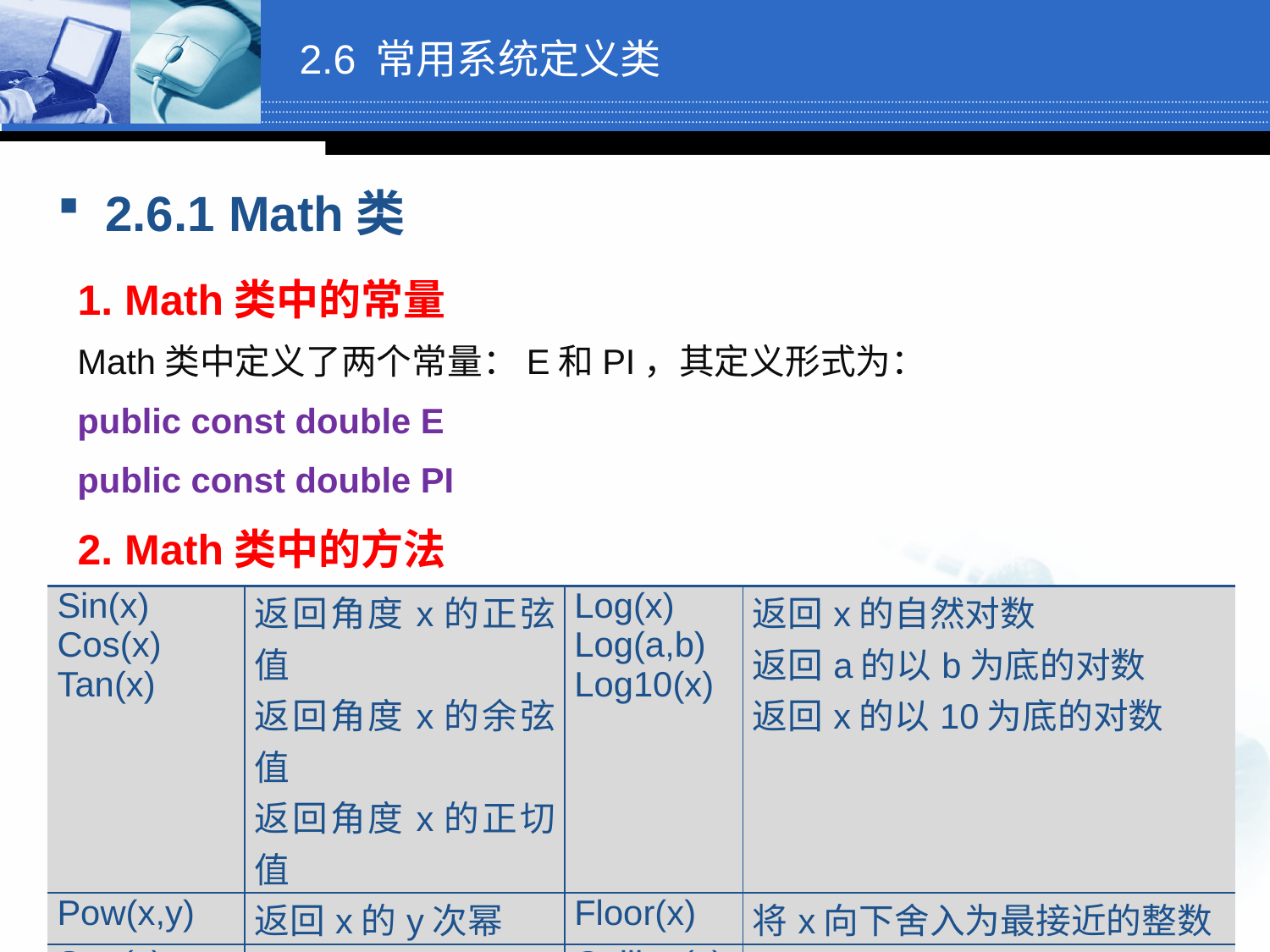

# 2.6 常用系统定义类
2.6.1 Math类
1. Math类中的常量
Math类中定义了两个常量：E和PI，其定义形式为：
public const double E
public const double PI
2. Math类中的方法
| Sin(x) Cos(x) Tan(x) | 返回角度x的正弦值 返回角度x的余弦值 返回角度x的正切值 | Log(x) Log(a,b) Log10(x) | 返回x的自然对数 返回a的以b为底的对数 返回x的以10为底的对数 |
| --- | --- | --- | --- |
| Pow(x,y) | 返回x的y次幂 | Floor(x) | 将x向下舍入为最接近的整数 |
| Sqrt(x) | 返回x的平方根 | Celling(x) | 将x向上舍入为最接近的整数 |
| Abs(x) | 返回x的绝对值 | Max(x,y) | 返回两个数字中的最大值 |
| Round(x,n) | 对x四舍五入 | Min(x,y) | 返回两个数字中的最小值 |